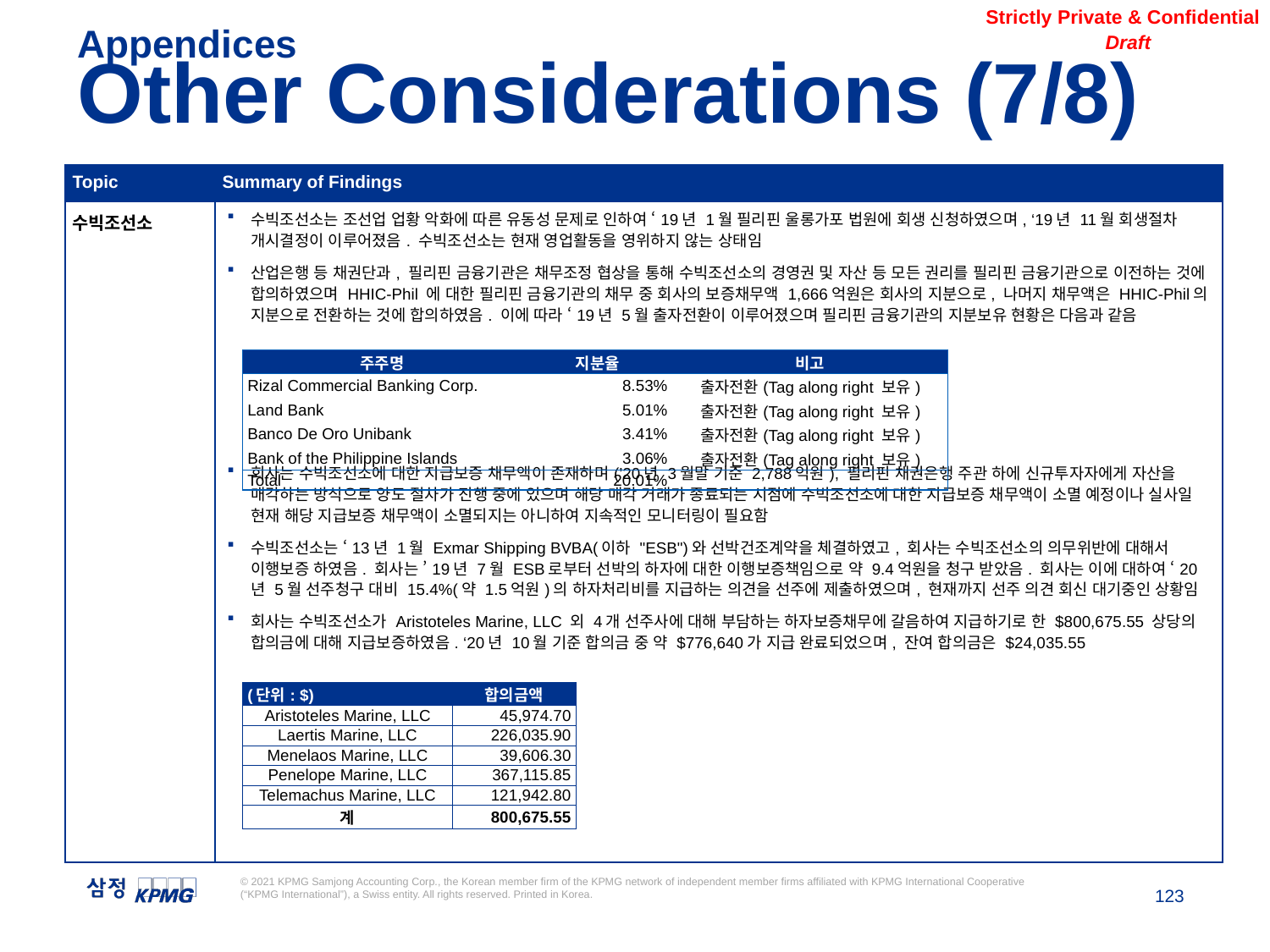

Appendices
Other Considerations (7/8)
| Topic | Summary of Findings |
| --- | --- |
| 수빅조선소 | 수빅조선소는 조선업 업황 악화에 따른 유동성 문제로 인하여 ‘19년 1월 필리핀 울롱가포 법원에 회생 신청하였으며, ‘19년 11월 회생절차 개시결정이 이루어졌음. 수빅조선소는 현재 영업활동을 영위하지 않는 상태임 산업은행 등 채권단과, 필리핀 금융기관은 채무조정 협상을 통해 수빅조선소의 경영권 및 자산 등 모든 권리를 필리핀 금융기관으로 이전하는 것에 합의하였으며 HHIC-Phil 에 대한 필리핀 금융기관의 채무 중 회사의 보증채무액 1,666억원은 회사의 지분으로, 나머지 채무액은 HHIC-Phil의 지분으로 전환하는 것에 합의하였음. 이에 따라 ‘19년 5월 출자전환이 이루어졌으며 필리핀 금융기관의 지분보유 현황은 다음과 같음 회사는 수빅조선소에 대한 지급보증 채무액이 존재하며(’20년 3월말 기준 2,788억원), 필리핀 채권은행 주관 하에 신규투자자에게 자산을 매각하는 방식으로 양도 절차가 진행 중에 있으며 해당 매각 거래가 종료되는 시점에 수빅조선소에 대한 지급보증 채무액이 소멸 예정이나 실사일 현재 해당 지급보증 채무액이 소멸되지는 아니하여 지속적인 모니터링이 필요함 수빅조선소는 ‘13년 1월 Exmar Shipping BVBA(이하 "ESB")와 선박건조계약을 체결하였고, 회사는 수빅조선소의 의무위반에 대해서 이행보증 하였음. 회사는 ’19년 7월 ESB로부터 선박의 하자에 대한 이행보증책임으로 약 9.4억원을 청구 받았음. 회사는 이에 대하여 ‘20년 5월 선주청구 대비 15.4%(약 1.5억원)의 하자처리비를 지급하는 의견을 선주에 제출하였으며, 현재까지 선주 의견 회신 대기중인 상황임 회사는 수빅조선소가 Aristoteles Marine, LLC 외 4개 선주사에 대해 부담하는 하자보증채무에 갈음하여 지급하기로 한 $800,675.55 상당의 합의금에 대해 지급보증하였음. ‘20년 10월 기준 합의금 중 약 $776,640가 지급 완료되었으며, 잔여 합의금은 $24,035.55 |
| 주주명 | 지분율 | 비고 |
| --- | --- | --- |
| Rizal Commercial Banking Corp. | 8.53% | 출자전환(Tag along right 보유) |
| Land Bank | 5.01% | 출자전환(Tag along right 보유) |
| Banco De Oro Unibank | 3.41% | 출자전환(Tag along right 보유) |
| Bank of the Philippine Islands | 3.06% | 출자전환(Tag along right 보유) |
| Total | 20.01% |  |
| (단위: $) | 합의금액 |
| --- | --- |
| Aristoteles Marine, LLC | 45,974.70 |
| Laertis Marine, LLC | 226,035.90 |
| Menelaos Marine, LLC | 39,606.30 |
| Penelope Marine, LLC | 367,115.85 |
| Telemachus Marine, LLC | 121,942.80 |
| 계 | 800,675.55 |